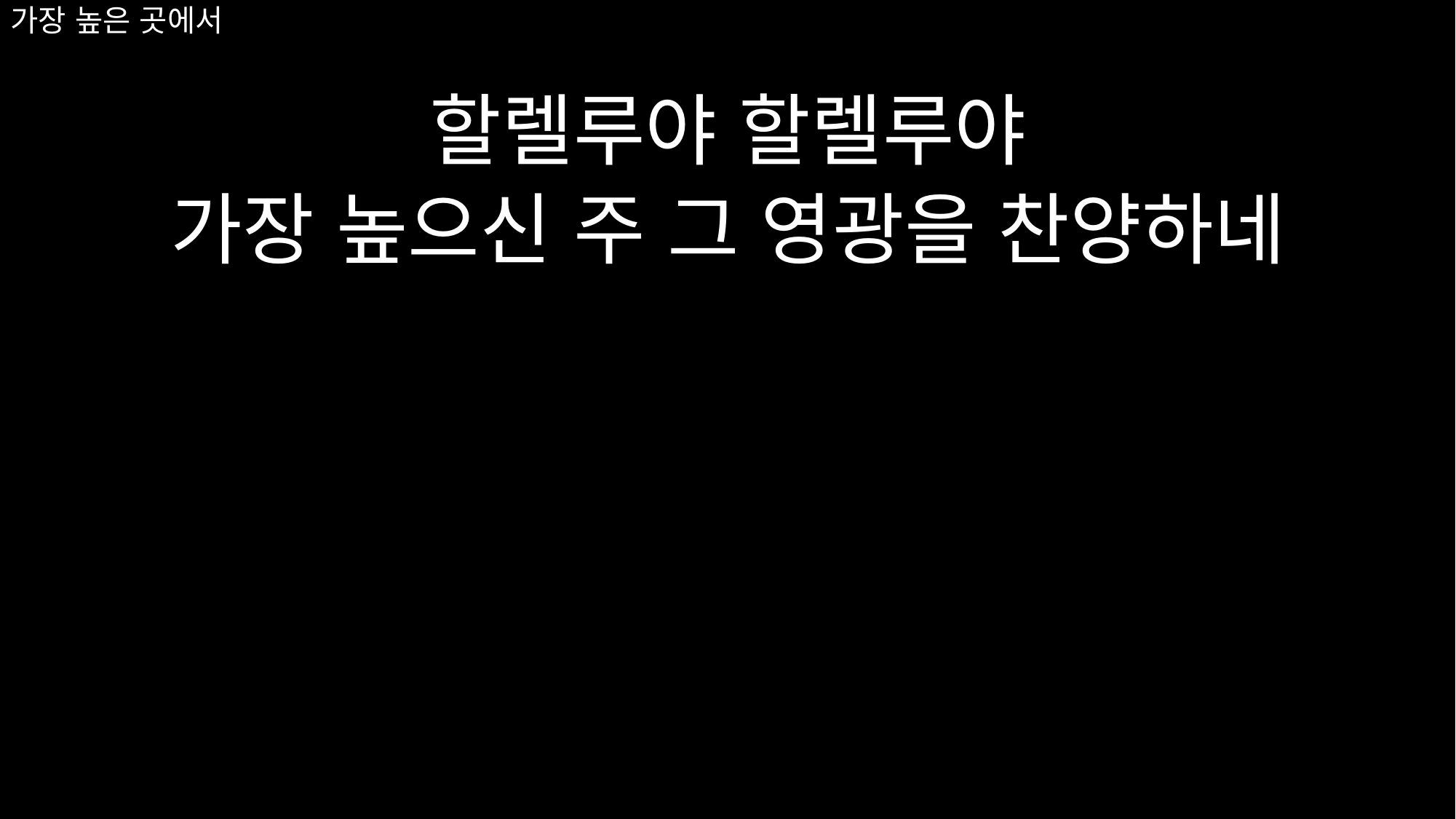

할렐루야 할렐루야
가장 높으신 주 그 영광을 찬양하네

# 가장 높은 곳에서